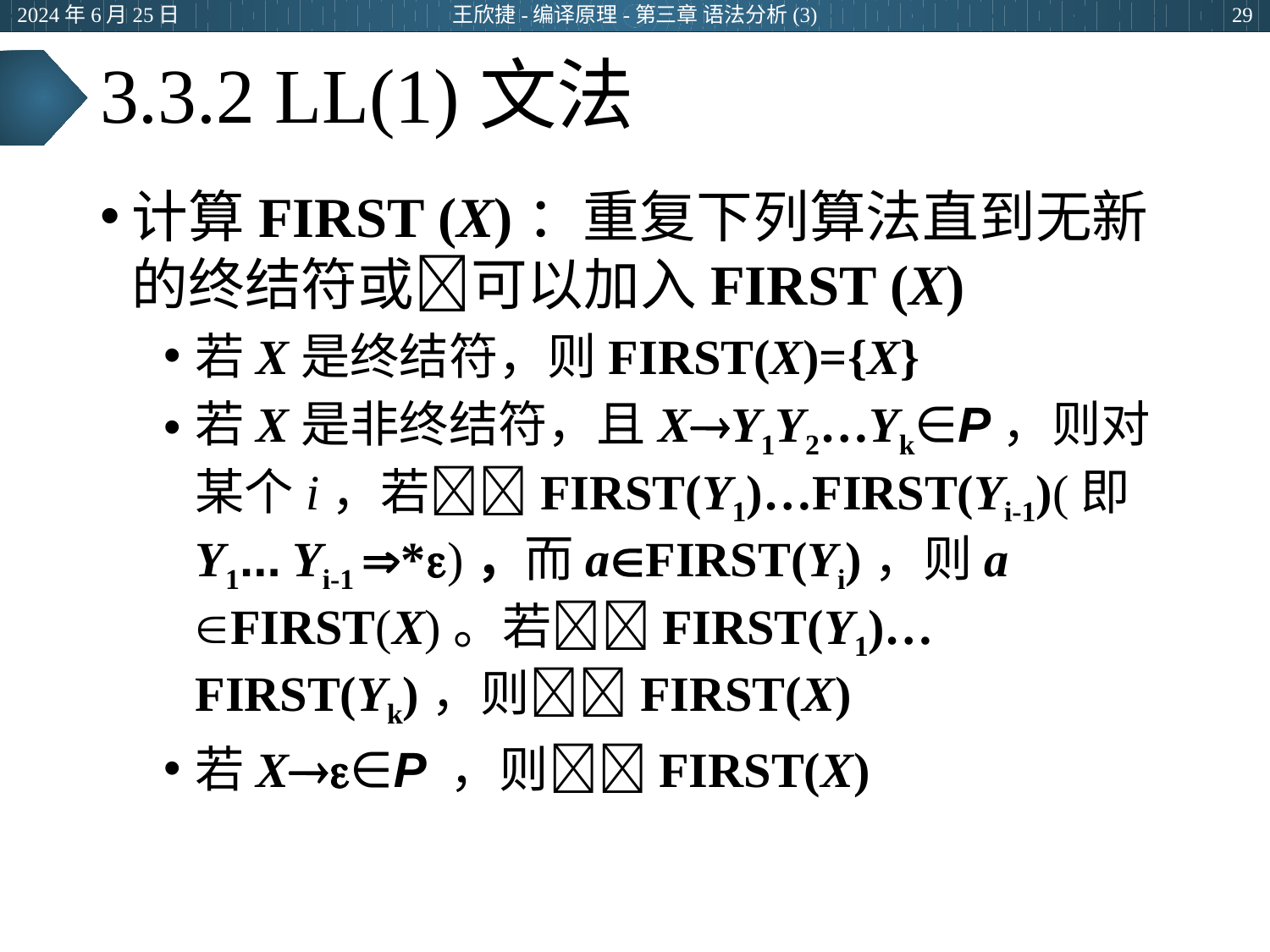

2024年6月25日
王欣捷-编译原理-第三章 语法分析(3)
29
# 3.3.2 LL(1)文法
计算FIRST (X)：重复下列算法直到无新的终结符或ε可以加入FIRST (X)
若X是终结符，则FIRST(X)={X}
若X是非终结符，且X→Y1Y2…Yk∈P，则对某个i，若ε∈FIRST(Y1)…FIRST(Yi-1)(即Y1... Yi-1 ⇒*ε)，而a∈FIRST(Yi)，则a ∈FIRST(X)。若ε∈FIRST(Y1)…FIRST(Yk)，则ε∈FIRST(X)
若X→ε∈P ，则ε∈FIRST(X)